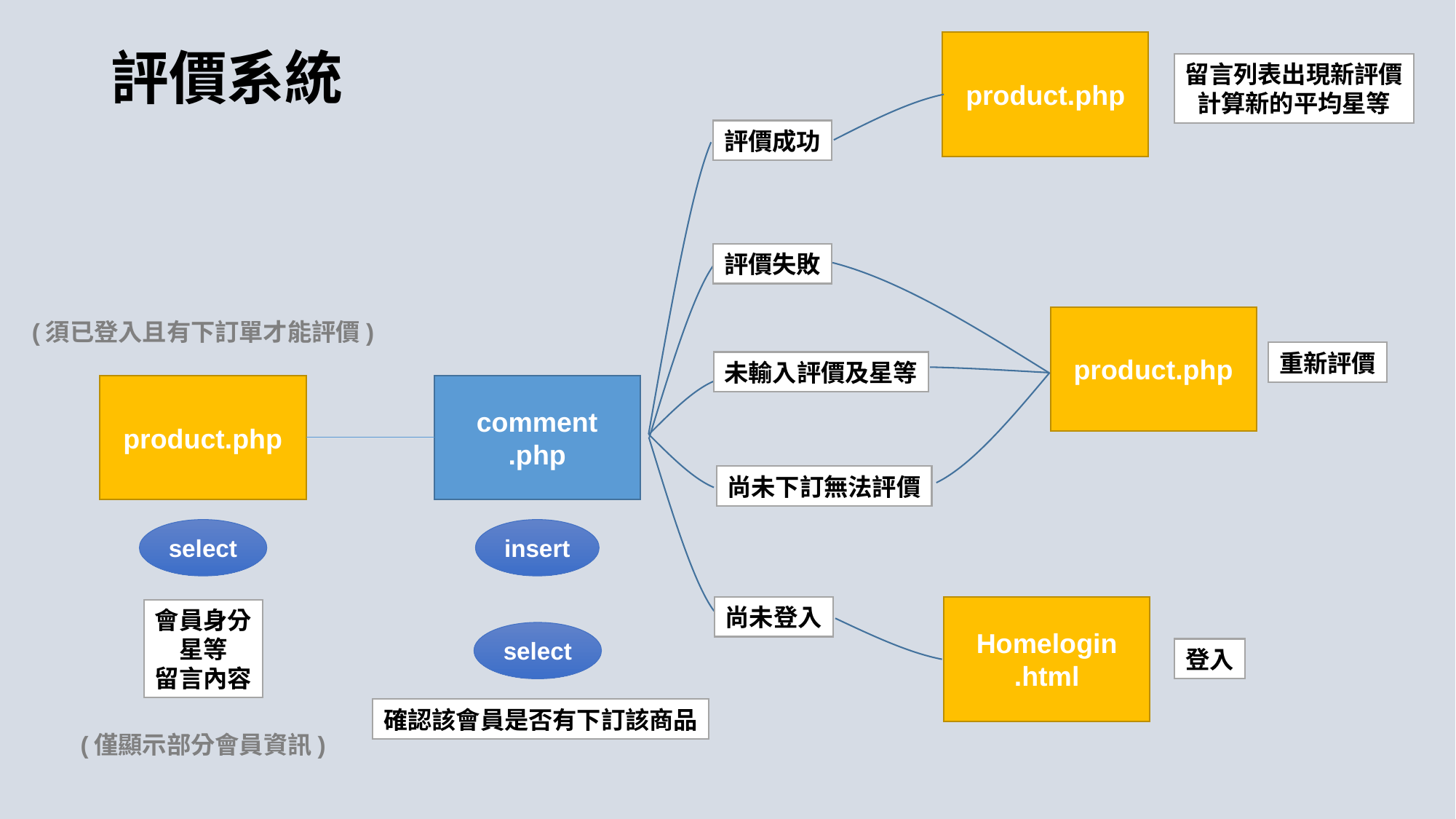

product.php
# 評價系統
留言列表出現新評價
計算新的平均星等

評價成功

評價失敗

product.php
(須已登入且有下訂單才能評價)
重新評價
未輸入評價及星等

product.php
comment
.php
尚未下訂無法評價
select
insert
尚未登入
Homelogin
.html
會員身分
星等
留言內容

select
登入
確認該會員是否有下訂該商品
(僅顯示部分會員資訊)